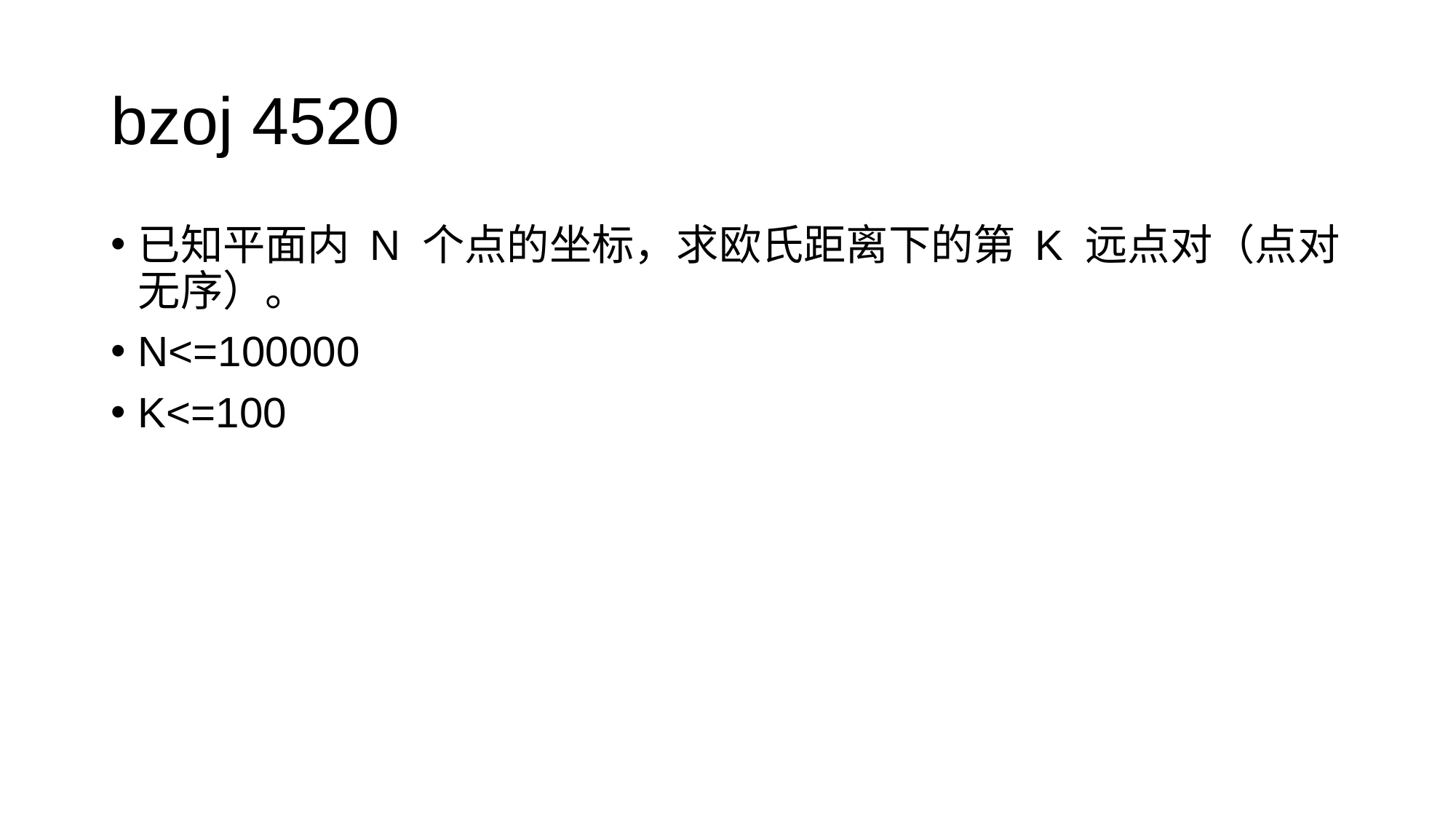

# bzoj 4520
已知平面内 N 个点的坐标，求欧氏距离下的第 K 远点对（点对无序）。
N<=100000
K<=100